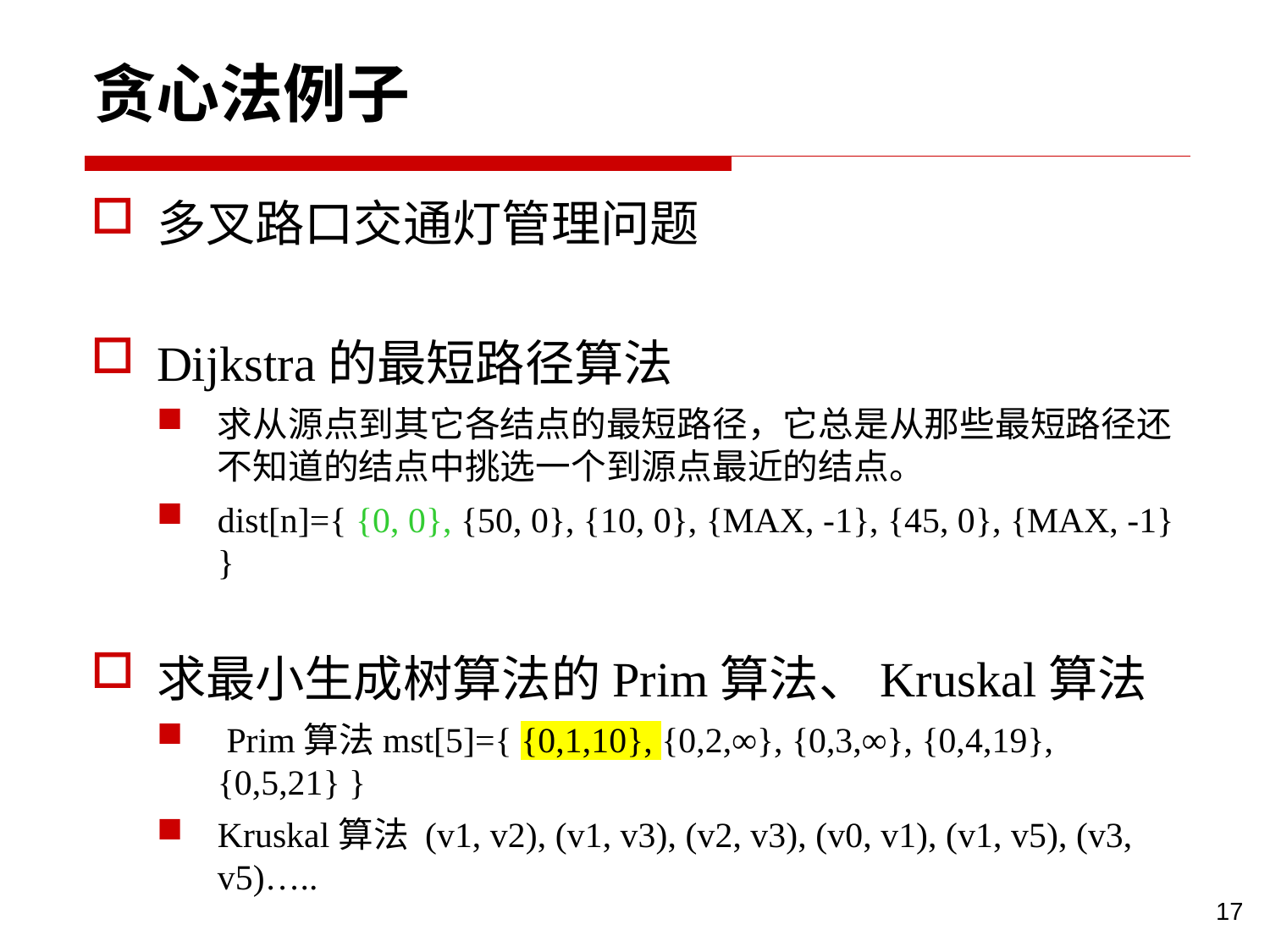

# 贪心法例子
多叉路口交通灯管理问题

Dijkstra的最短路径算法
求从源点到其它各结点的最短路径，它总是从那些最短路径还不知道的结点中挑选一个到源点最近的结点。
dist[n]={ {0, 0}, {50, 0}, {10, 0}, {MAX, -1}, {45, 0}, {MAX, -1} }

求最小生成树算法的Prim算法、Kruskal算法
 Prim算法mst[5]={ {0,1,10}, {0,2,∞}, {0,3,∞}, {0,4,19}, {0,5,21} }
Kruskal算法 (v1, v2), (v1, v3), (v2, v3), (v0, v1), (v1, v5), (v3, v5)…..

17